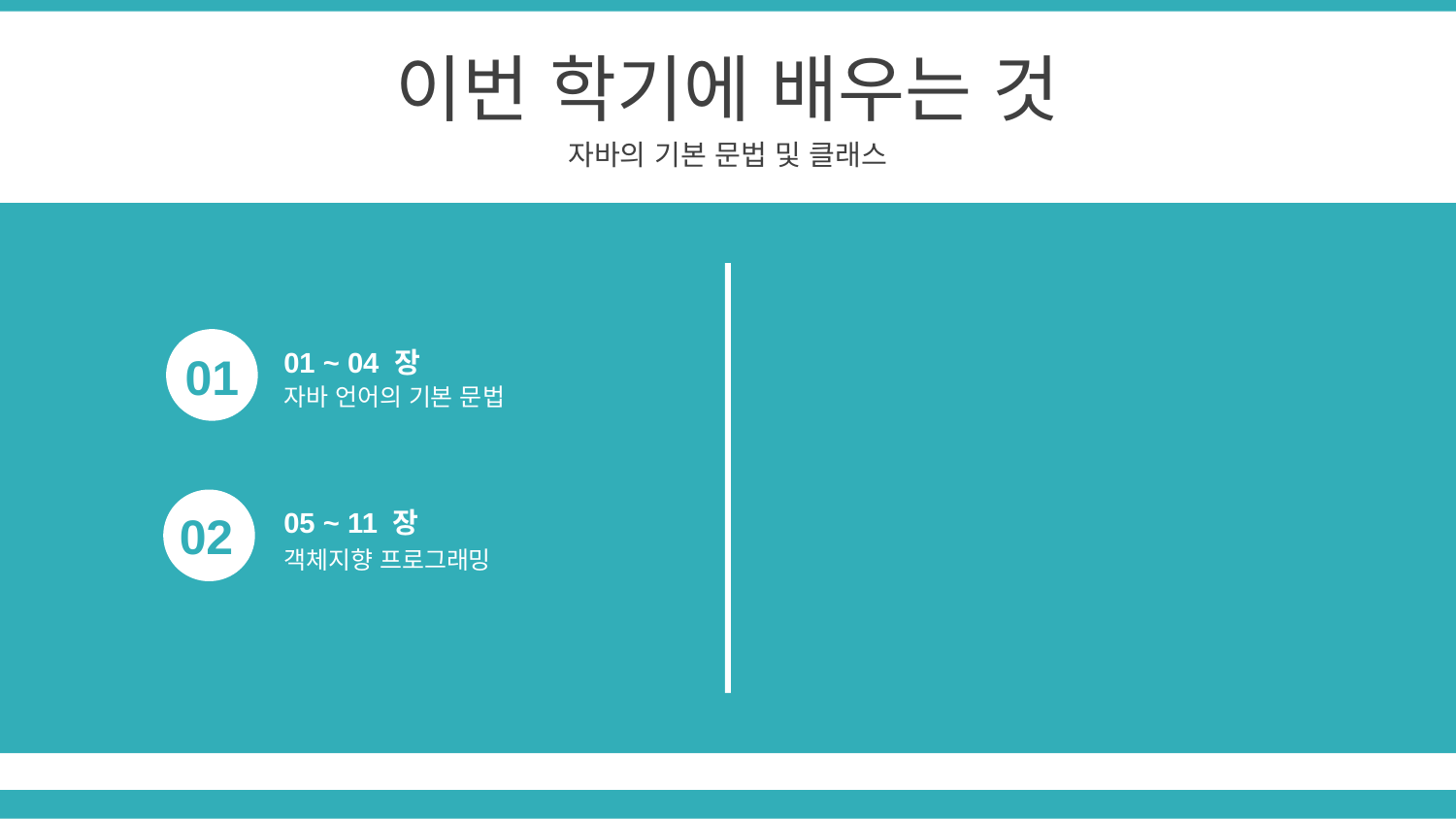

이번 학기에 배우는 것
자바의 기본 문법 및 클래스

01 ~ 04 장
자바 언어의 기본 문법
01

05 ~ 11 장
객체지향 프로그래밍
02